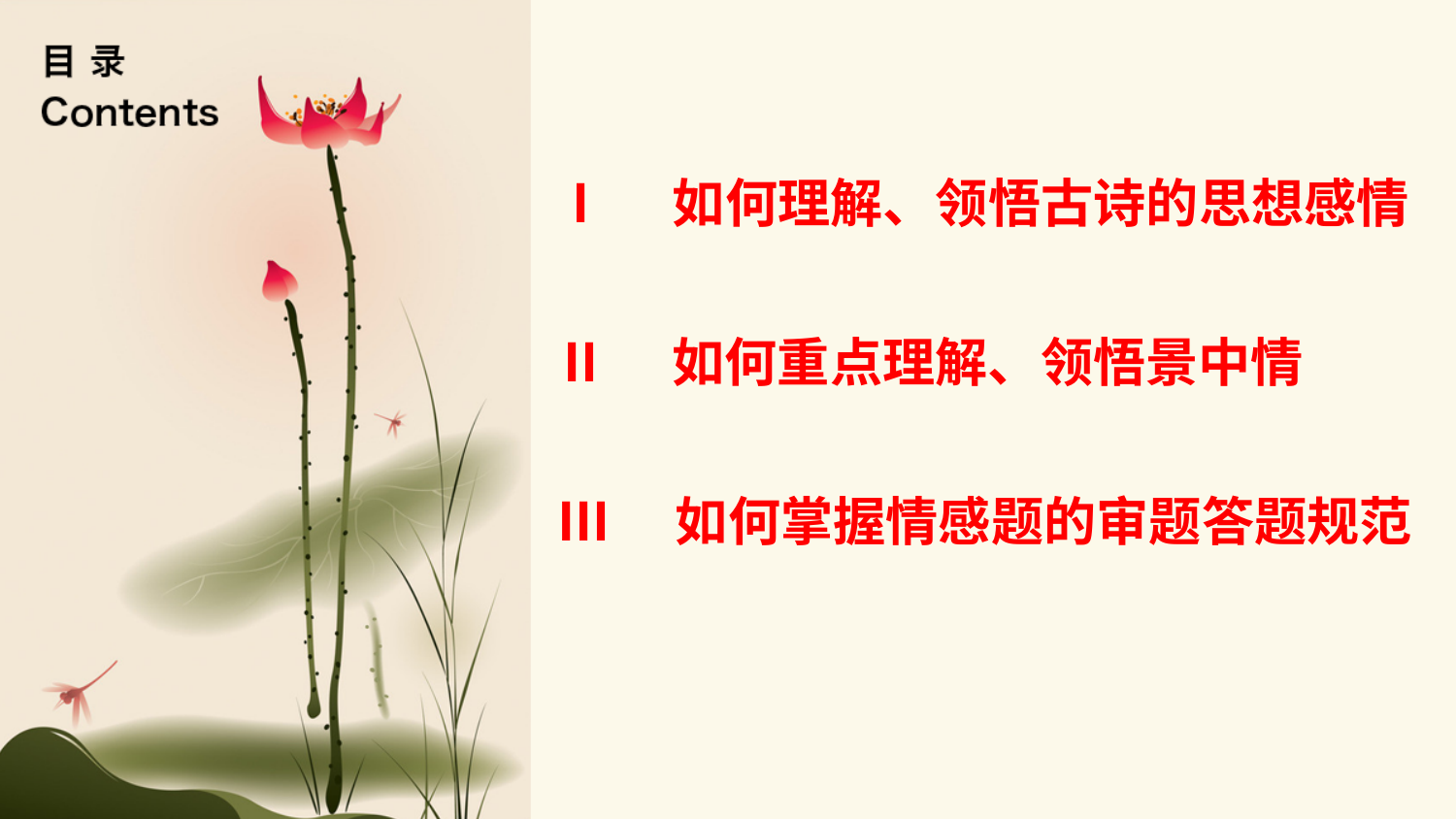

Ⅰ　如何理解、领悟古诗的思想感情
Ⅱ　如何重点理解、领悟景中情
Ⅲ　如何掌握情感题的审题答题规范